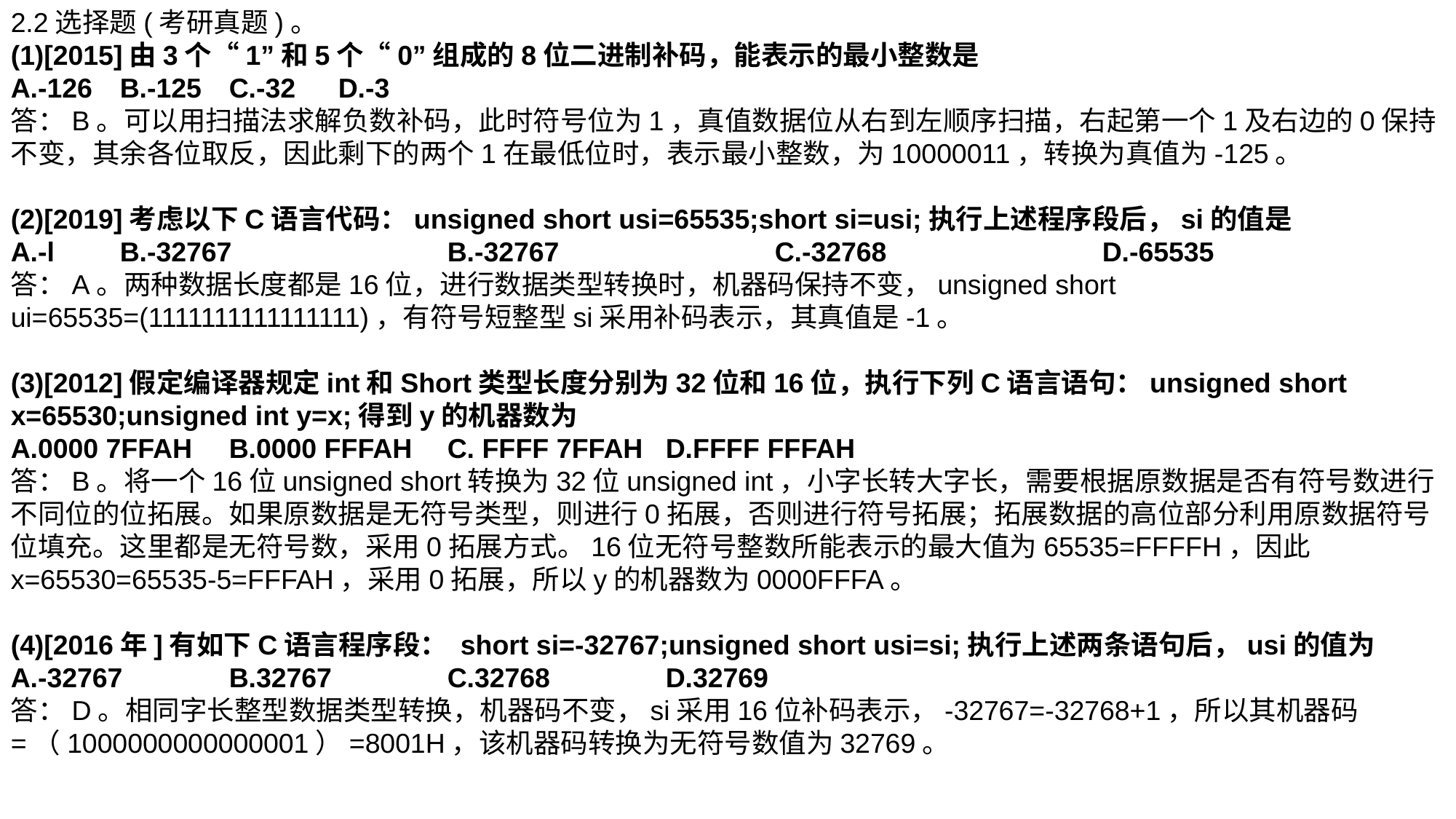

2.2选择题(考研真题)。
(1)[2015]由3个“1”和5个“0”组成的8位二进制补码，能表示的最小整数是
A.-126	B.-125	C.-32	D.-3
答：B。可以用扫描法求解负数补码，此时符号位为1，真值数据位从右到左顺序扫描，右起第一个1及右边的0保持不变，其余各位取反，因此剩下的两个1在最低位时，表示最小整数，为10000011，转换为真值为-125。

(2)[2019]考虑以下C语言代码：unsigned short usi=65535;short si=usi;执行上述程序段后，si的值是
A.-l	B.-32767		B.-32767		C.-32768		D.-65535
答：A。两种数据长度都是16位，进行数据类型转换时，机器码保持不变，unsigned short ui=65535=(1111111111111111)，有符号短整型si采用补码表示，其真值是-1。

(3)[2012]假定编译器规定int和Short类型长度分别为32位和16位，执行下列C语言语句：unsigned short x=65530;unsigned int y=x;得到y的机器数为
A.0000 7FFAH	B.0000 FFFAH	C. FFFF 7FFAH	D.FFFF FFFAH
答：B。将一个16位unsigned short转换为32位unsigned int，小字长转大字长，需要根据原数据是否有符号数进行不同位的位拓展。如果原数据是无符号类型，则进行0拓展，否则进行符号拓展；拓展数据的高位部分利用原数据符号位填充。这里都是无符号数，采用0拓展方式。16位无符号整数所能表示的最大值为65535=FFFFH，因此x=65530=65535-5=FFFAH，采用0拓展，所以y的机器数为0000FFFA。

(4)[2016年]有如下C语言程序段： short si=-32767;unsigned short usi=si;执行上述两条语句后，usi的值为
A.-32767	B.32767		C.32768		D.32769
答：D。相同字长整型数据类型转换，机器码不变，si采用16位补码表示，-32767=-32768+1，所以其机器码=（1000000000000001）=8001H，该机器码转换为无符号数值为32769。